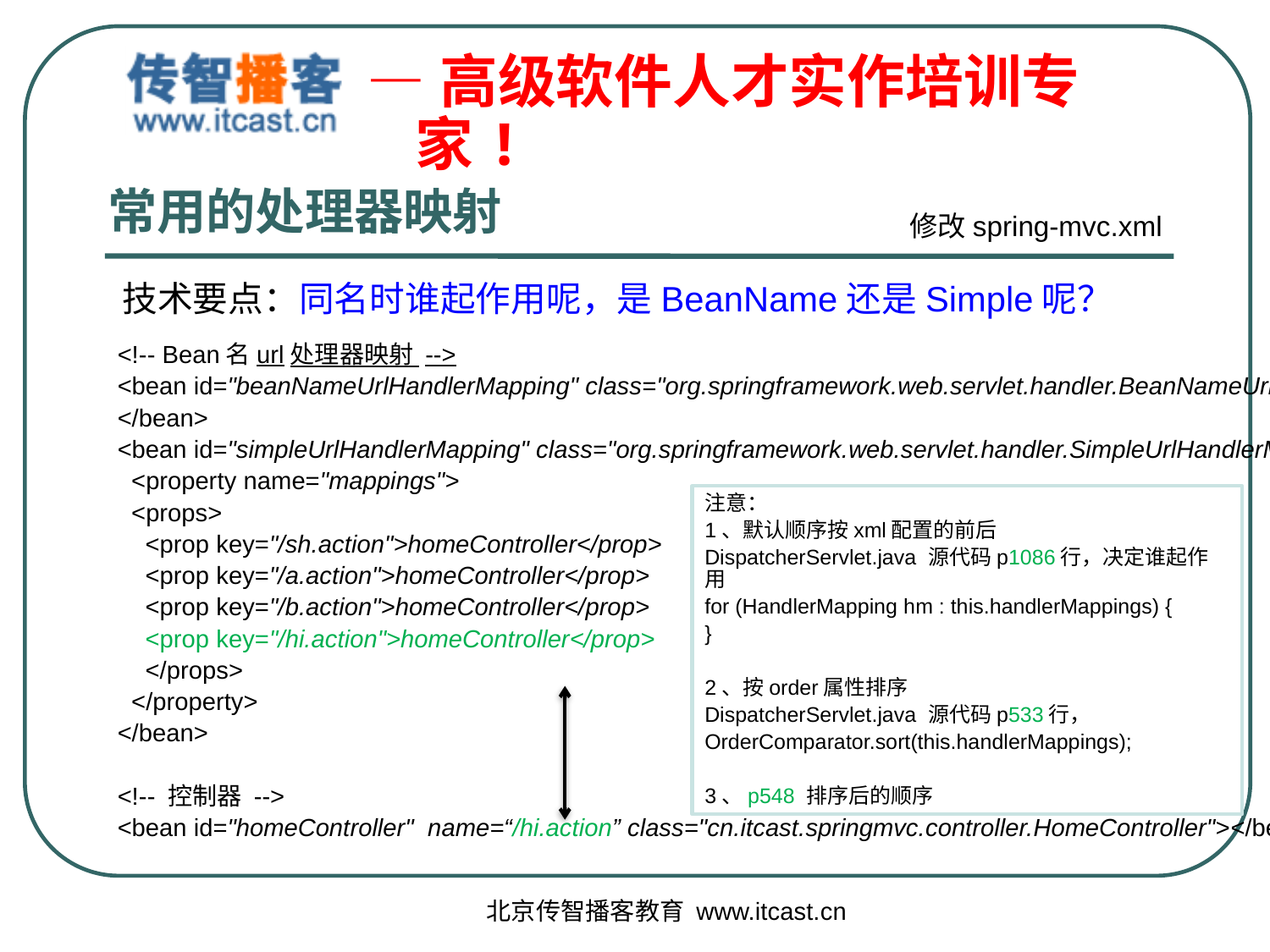

# 常用的处理器映射
修改spring-mvc.xml
技术要点：同名时谁起作用呢，是BeanName还是Simple呢？
<!-- Bean名url处理器映射 -->
<bean id="beanNameUrlHandlerMapping" class="org.springframework.web.servlet.handler.BeanNameUrlHandlerMapping">
</bean>
<bean id="simpleUrlHandlerMapping" class="org.springframework.web.servlet.handler.SimpleUrlHandlerMapping">
  <property name="mappings">
  <props>
    <prop key="/sh.action">homeController</prop>
    <prop key="/a.action">homeController</prop>
    <prop key="/b.action">homeController</prop>
    <prop key="/hi.action">homeController</prop>
    </props>
  </property>
</bean>

<!-- 控制器 -->
<bean id="homeController"  name=“/hi.action” class="cn.itcast.springmvc.controller.HomeController"></bean>
注意：
1、默认顺序按xml配置的前后
DispatcherServlet.java 源代码p1086行，决定谁起作用
for (HandlerMapping hm : this.handlerMappings) {
}

2、按order属性排序
DispatcherServlet.java 源代码p533行，
OrderComparator.sort(this.handlerMappings);

3、p548 排序后的顺序
北京传智播客教育 www.itcast.cn